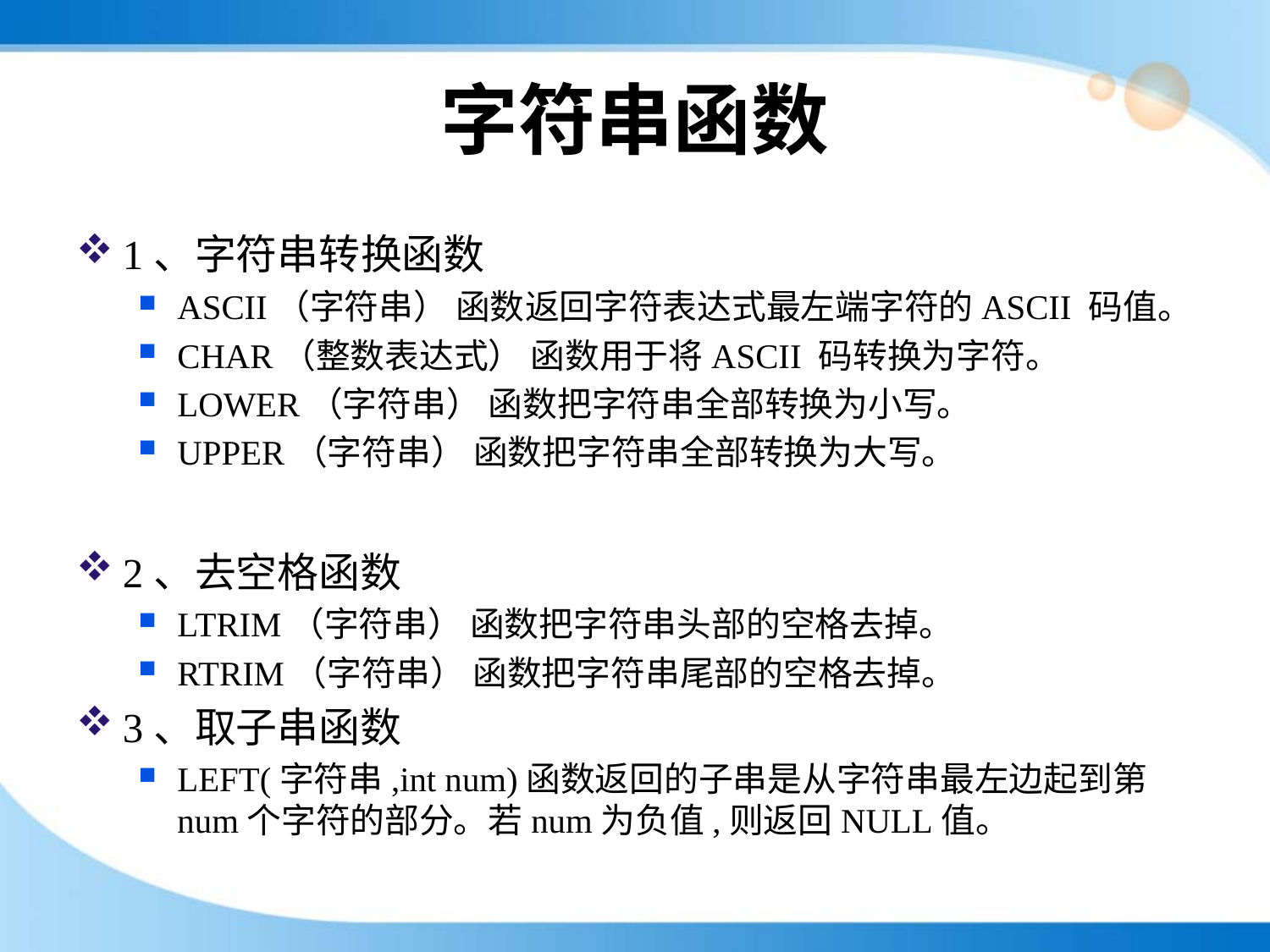

# 字符串函数
1、字符串转换函数
ASCII（字符串） 函数返回字符表达式最左端字符的ASCII 码值。
CHAR（整数表达式） 函数用于将ASCII 码转换为字符。
LOWER（字符串） 函数把字符串全部转换为小写。
UPPER（字符串） 函数把字符串全部转换为大写。

2、去空格函数
LTRIM（字符串） 函数把字符串头部的空格去掉。
RTRIM（字符串） 函数把字符串尾部的空格去掉。
3、取子串函数
LEFT(字符串,int num)函数返回的子串是从字符串最左边起到第num个字符的部分。若num为负值,则返回NULL值。